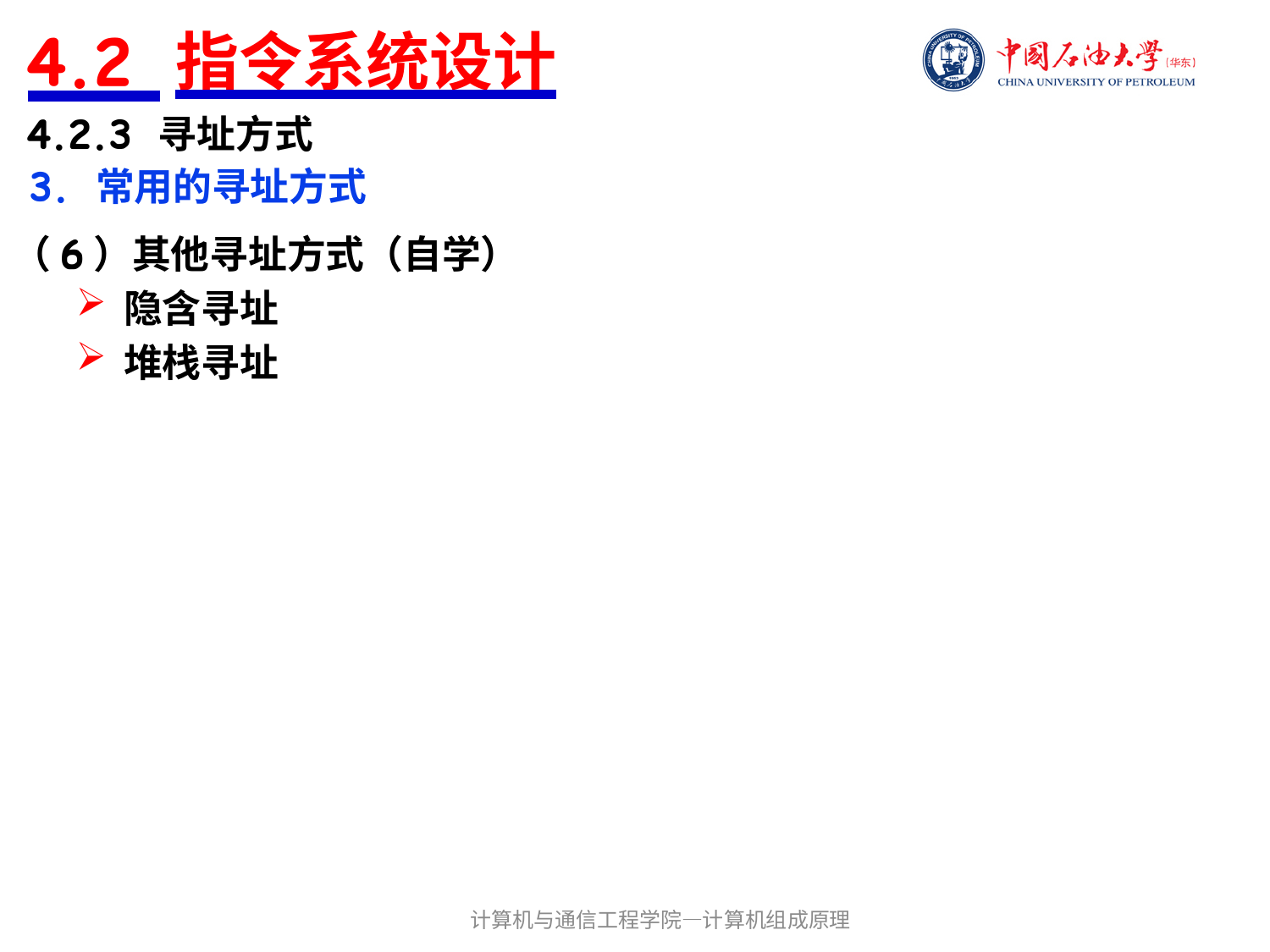

# 4.2 指令系统设计
4.2.3 寻址方式
3. 常用的寻址方式
（6）其他寻址方式（自学）
隐含寻址
堆栈寻址
计算机与通信工程学院—计算机组成原理
40